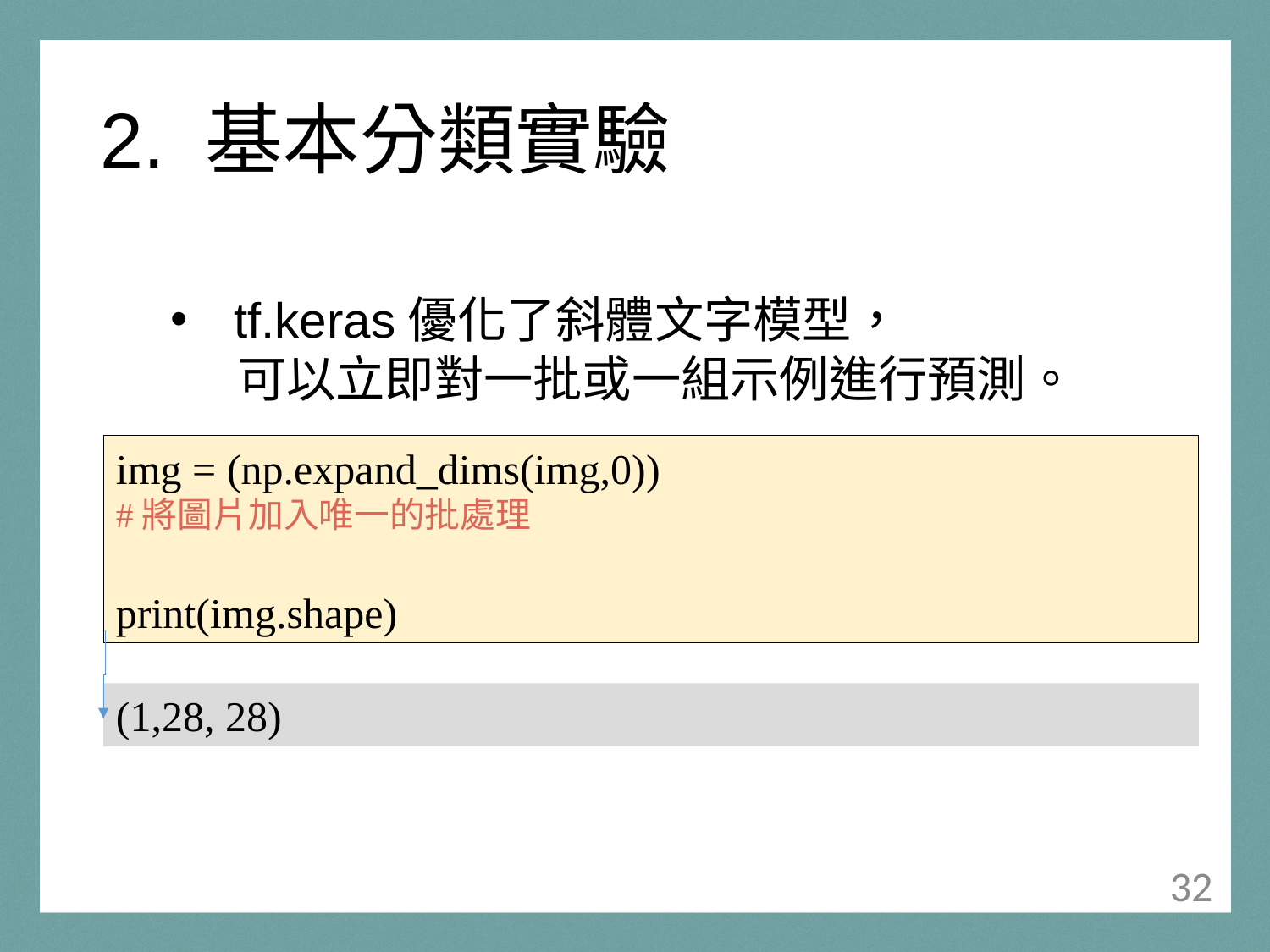

# 2. 基本分類實驗
tf.keras優化了斜體文字模型，
     可以立即對一批或一組示例進行預測。
img = (np.expand_dims(img,0))
#將圖片加入唯一的批處理

print(img.shape)
(1,28, 28)
32